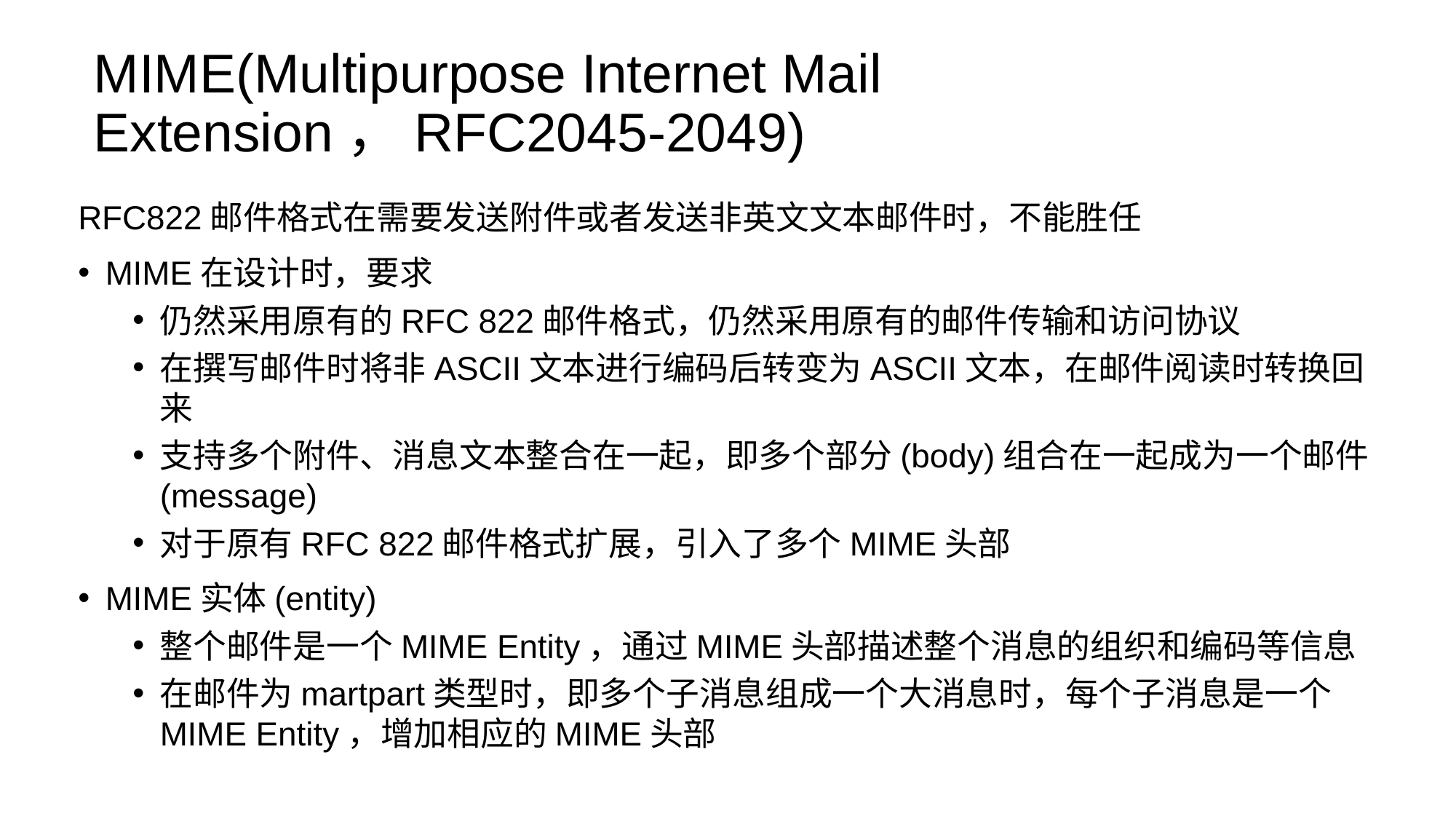

# MIME(Multipurpose Internet Mail Extension，RFC2045-2049)
RFC822邮件格式在需要发送附件或者发送非英文文本邮件时，不能胜任
MIME在设计时，要求
仍然采用原有的RFC 822邮件格式，仍然采用原有的邮件传输和访问协议
在撰写邮件时将非ASCII文本进行编码后转变为ASCII文本，在邮件阅读时转换回来
支持多个附件、消息文本整合在一起，即多个部分(body)组合在一起成为一个邮件(message)
对于原有RFC 822邮件格式扩展，引入了多个MIME头部
MIME实体(entity)
整个邮件是一个MIME Entity，通过MIME头部描述整个消息的组织和编码等信息
在邮件为martpart类型时，即多个子消息组成一个大消息时，每个子消息是一个MIME Entity，增加相应的MIME头部